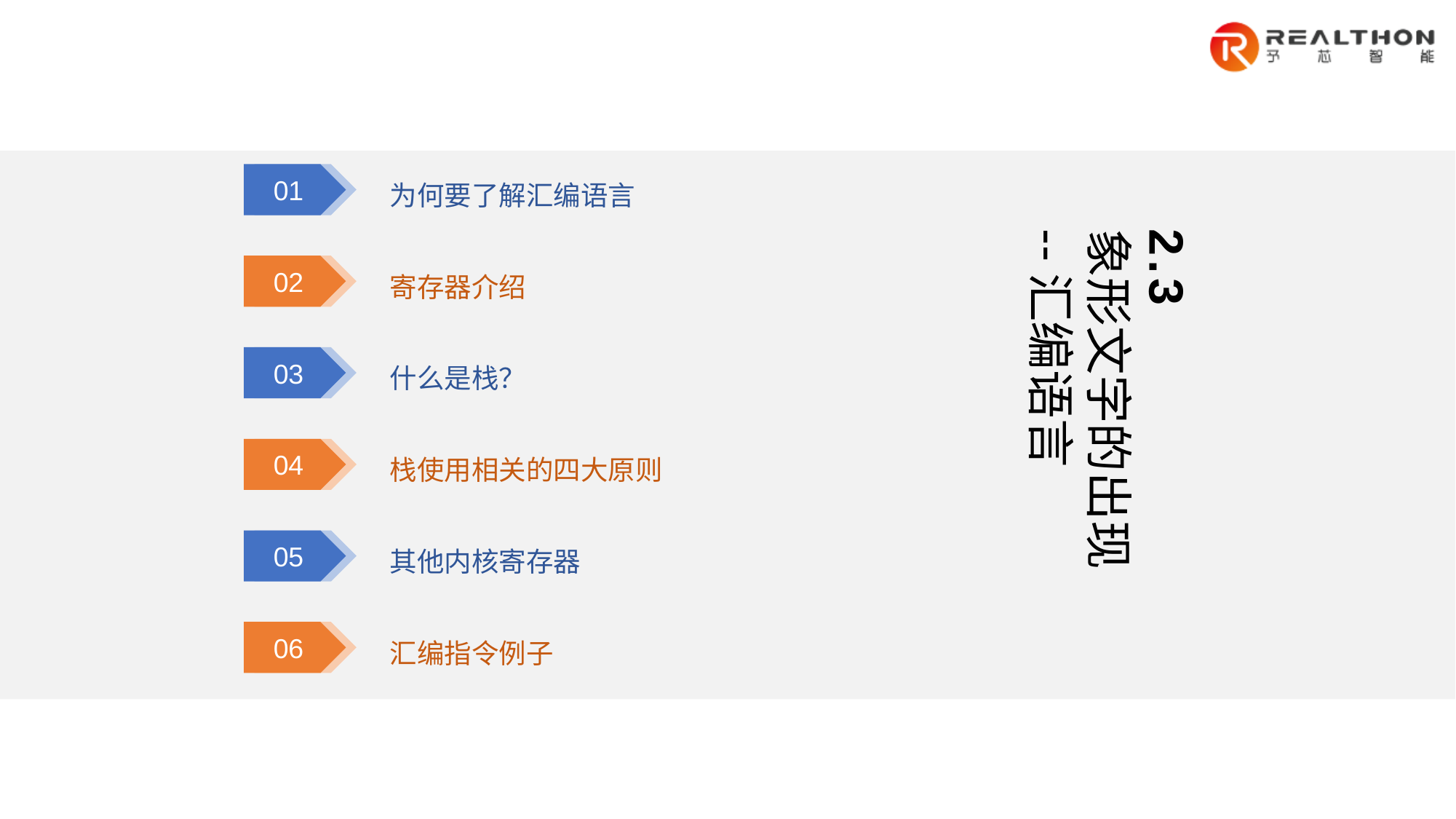

为何要了解汇编语言
01

2.3
象形文字的出现
--汇编语言
寄存器介绍
02

什么是栈？
03

栈使用相关的四大原则
04

其他内核寄存器
05

汇编指令例子
06